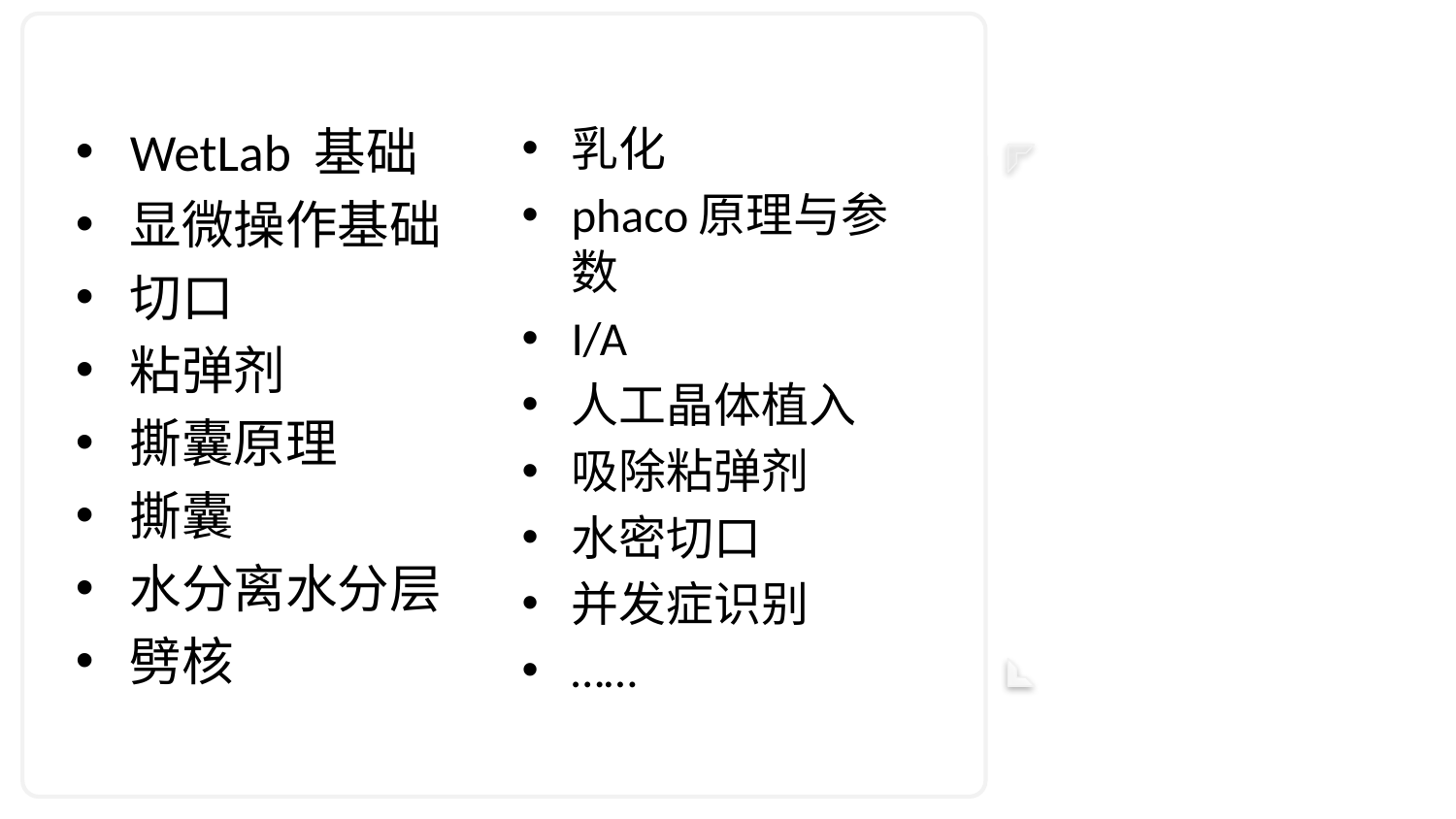

乳化
phaco原理与参数
I/A
人工晶体植入
吸除粘弹剂
水密切口
并发症识别
……

WetLab 基础
显微操作基础
切口
粘弹剂
撕囊原理
撕囊
水分离水分层
劈核